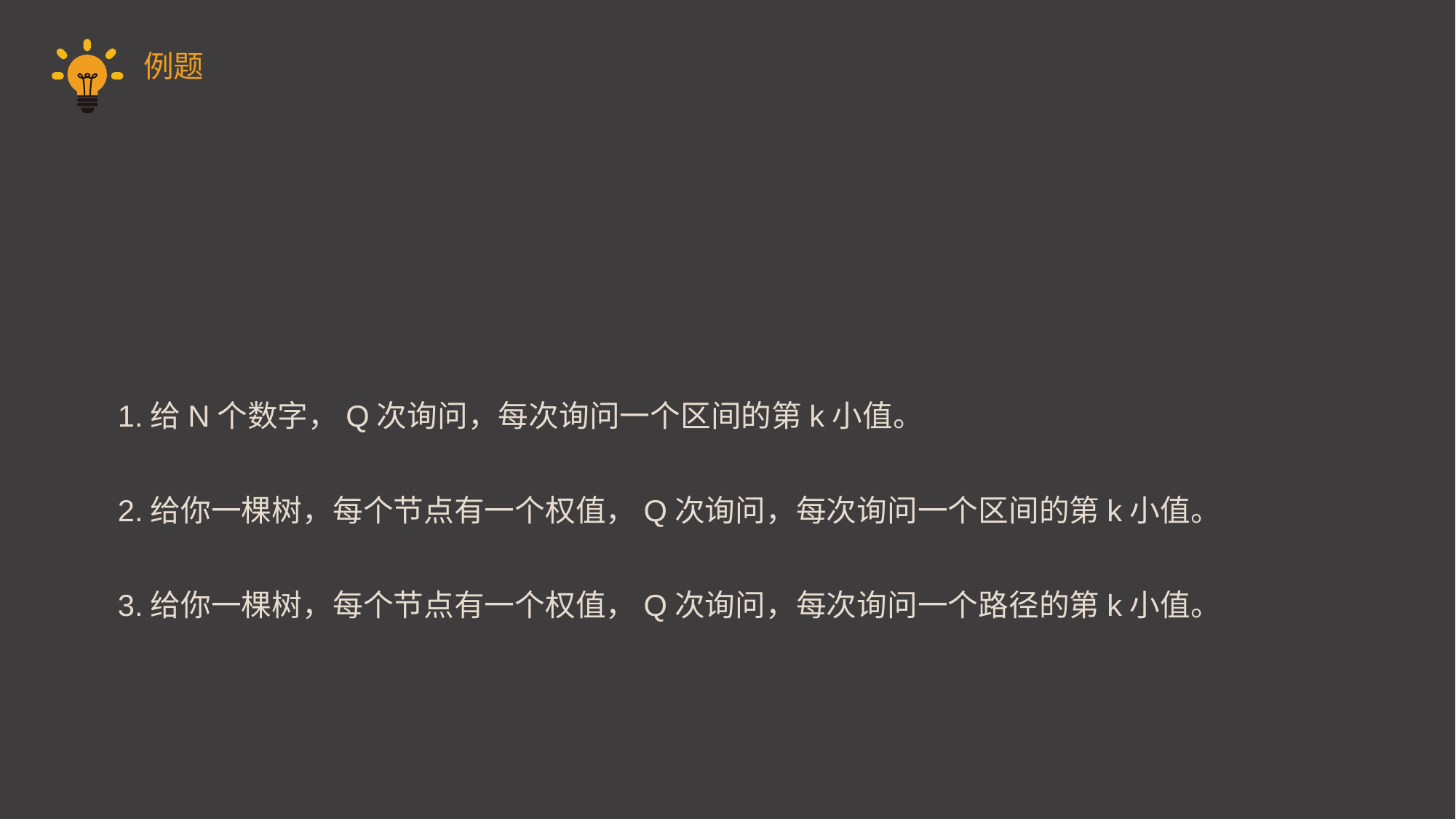

例题
1.给N个数字，Q次询问，每次询问一个区间的第k小值。

2.给你一棵树，每个节点有一个权值，Q次询问，每次询问一个区间的第k小值。

3.给你一棵树，每个节点有一个权值，Q次询问，每次询问一个路径的第k小值。